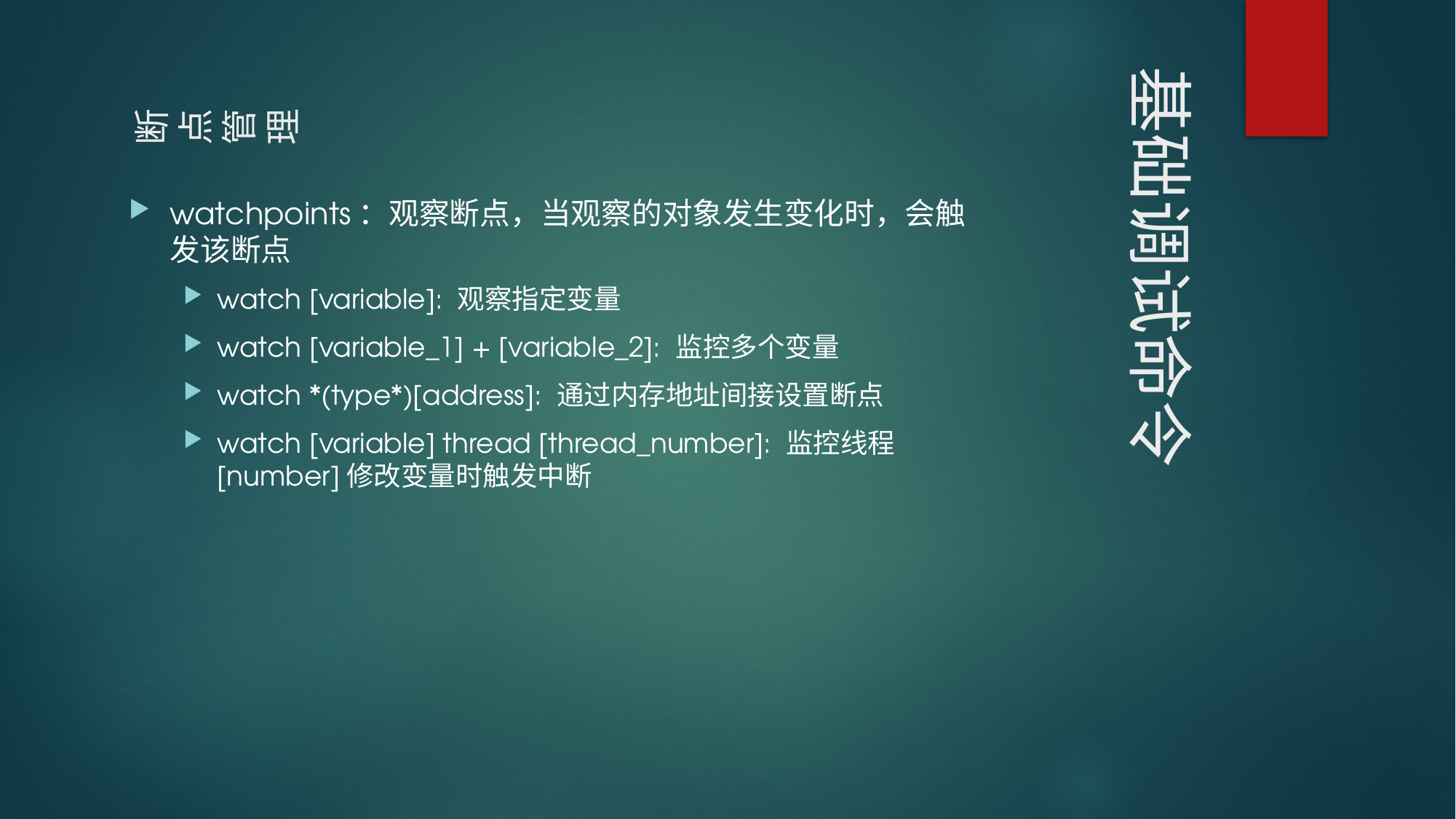

# 断点管理
基础调试命令
watchpoints：观察断点，当观察的对象发生变化时，会触发该断点
watch [variable]: 观察指定变量
watch [variable_1] + [variable_2]: 监控多个变量
watch *(type*)[address]: 通过内存地址间接设置断点
watch [variable] thread [thread_number]: 监控线程[number]修改变量时触发中断